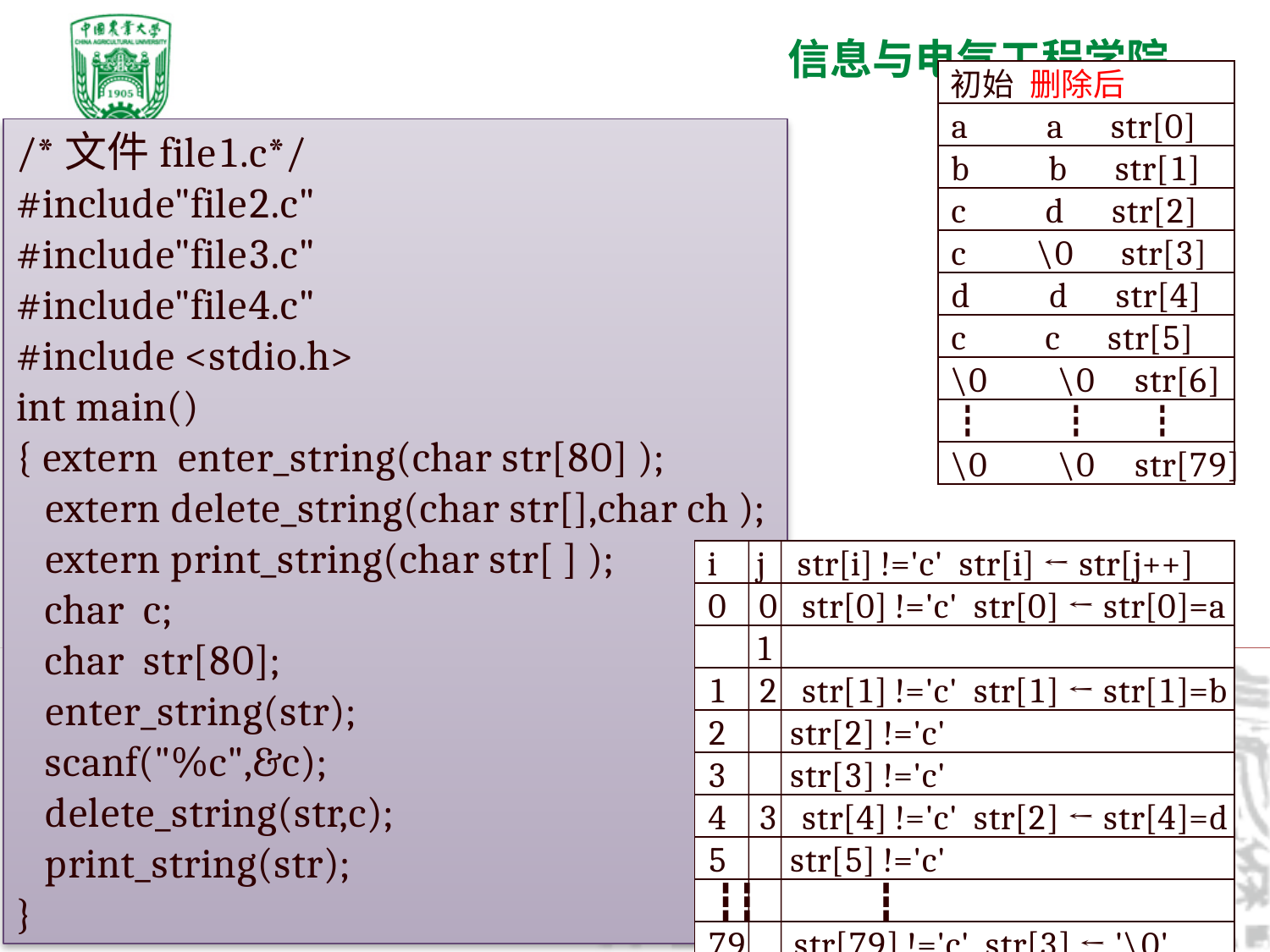

初始  删除后
a          a      str[0]
b          b      str[1]
c          d      str[2]
c         \0      str[3]
d          d      str[4]
c          c      str[5]
\0         \0     str[6]
┇　　 ┇ 　 ┇
\0         \0     str[79]
/*文件file1.c*/
#include"file2.c"
#include"file3.c"
#include"file4.c"
#include <stdio.h>
int main()
{ extern  enter_string(char str[80] );
   extern delete_string(char str[],char ch );
   extern print_string(char str[ ] );
   char  c;
   char  str[80];
   enter_string(str);
   scanf("%c",&c);
   delete_string(str,c);
   print_string(str);
}
i     j    str[i] !='c'  str[i] ← str[j++]
0    0   str[0] !='c'  str[0] ← str[0]=a
      1
1    2   str[1] !='c'  str[1] ← str[1]=b
2        str[2] !='c'
3        str[3] !='c'
4    3   str[4] !='c'  str[2] ← str[4]=d
5        str[5] !='c'
 ┇┇               ┇
79      str[79] !='c'  str[3] ← '\0'